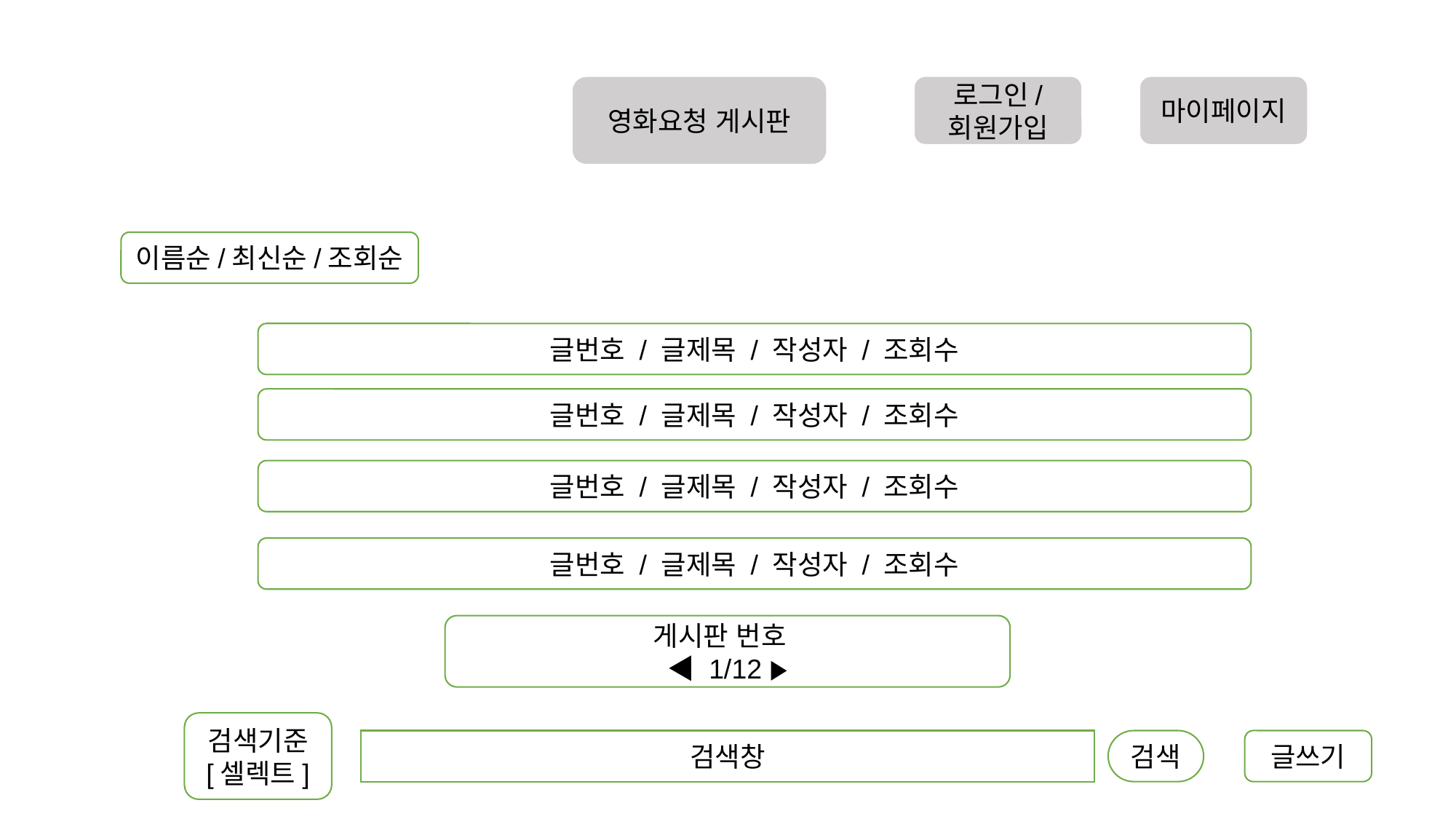

영화요청 게시판
로그인/
회원가입
마이페이지
이름순/최신순/조회순
글번호 / 글제목 / 작성자 / 조회수
글번호 / 글제목 / 작성자 / 조회수
글번호 / 글제목 / 작성자 / 조회수
글번호 / 글제목 / 작성자 / 조회수
게시판 번호
◀ 1/12 ▶
검색기준 [셀렉트]
검색창
검색
글쓰기